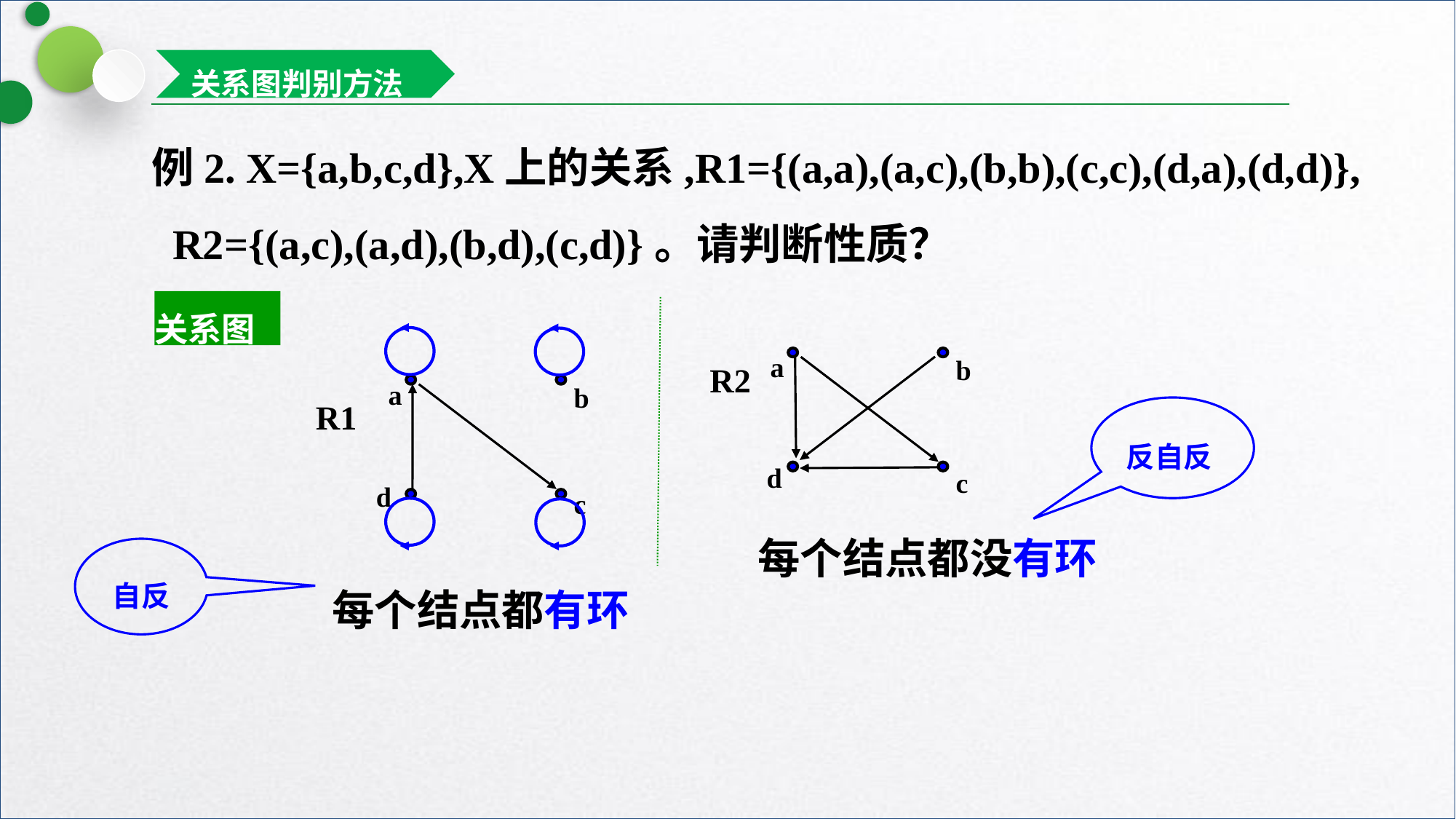

关系图判别方法
例2. X={a,b,c,d},X上的关系,R1={(a,a),(a,c),(b,b),(c,c),(d,a),(d,d)},
  R2={(a,c),(a,d),(b,d),(c,d)}。请判断性质？
关系图

a
b
R1

d
c

a
b
R2

d
c

反自反
每个结点都没有环
自反
每个结点都有环